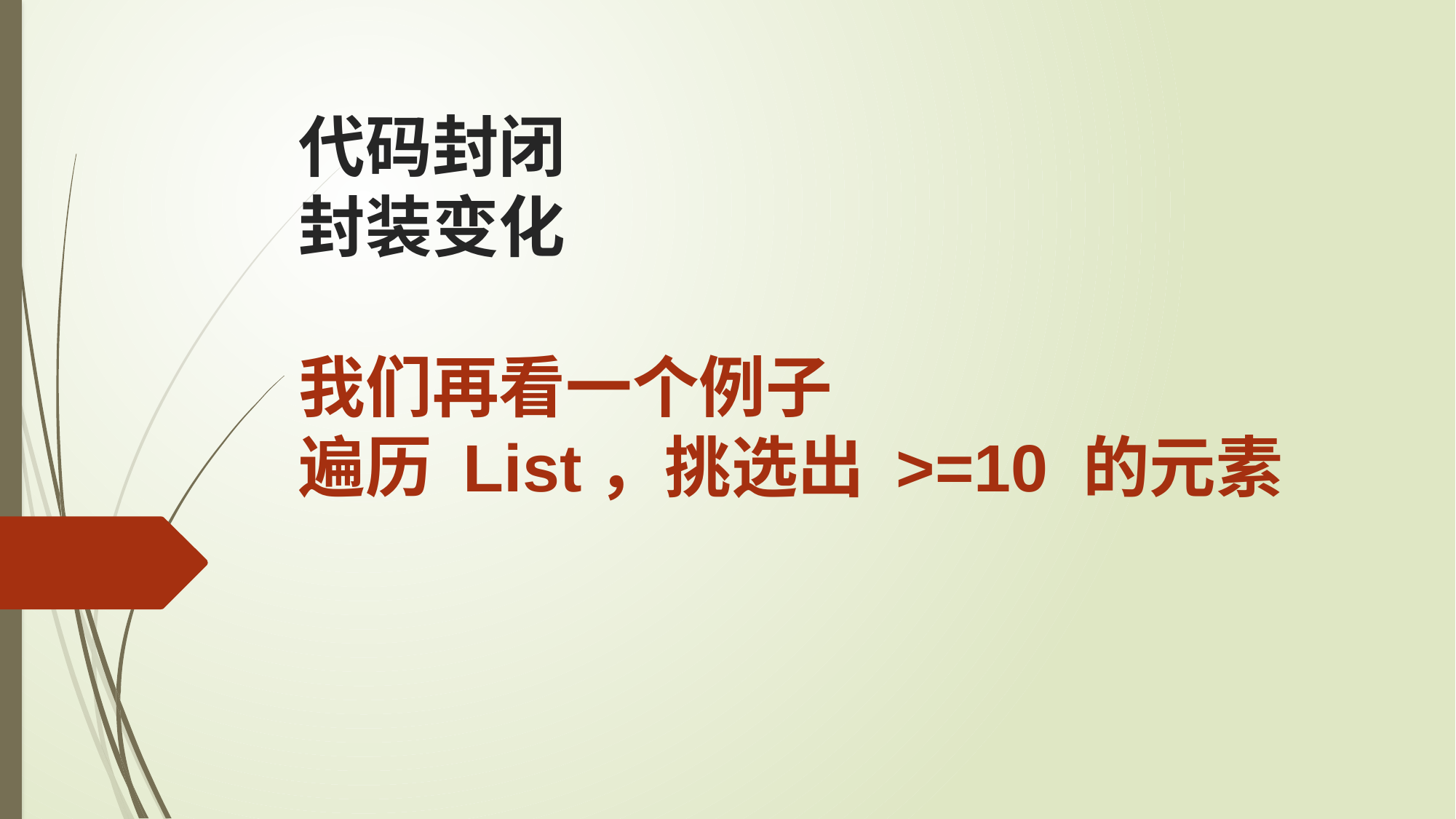

代码封闭
封装变化

我们再看一个例子
遍历 List，挑选出 >=10 的元素